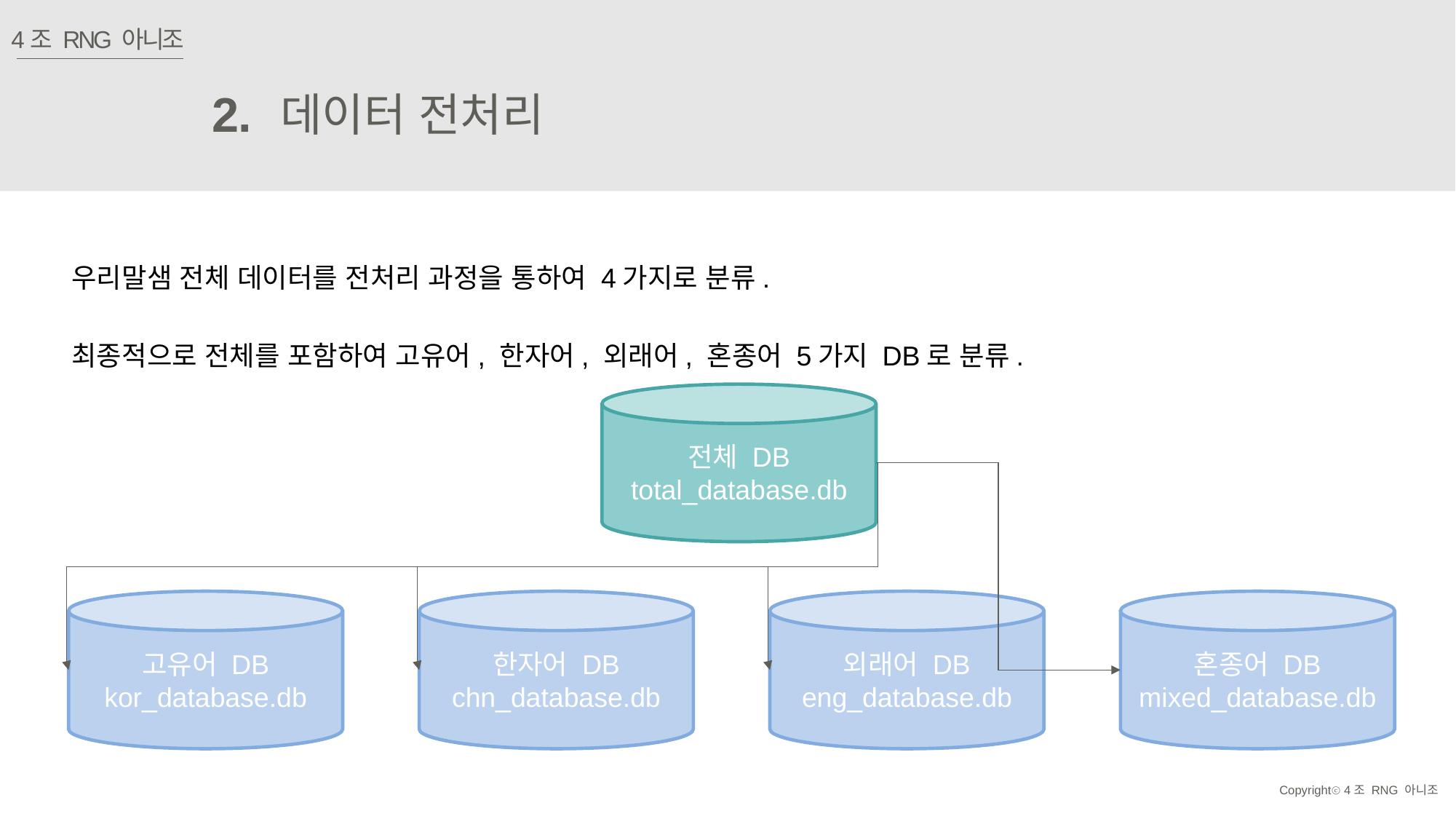

4조 RNG 아니조
2.
데이터 전처리
우리말샘 전체 데이터를 전처리 과정을 통하여 4가지로 분류.
최종적으로 전체를 포함하여 고유어, 한자어, 외래어, 혼종어 5가지 DB로 분류.
전체 DB
total_database.db
고유어 DB
kor_database.db
한자어 DB
chn_database.db
외래어 DB
eng_database.db
혼종어 DB
mixed_database.db